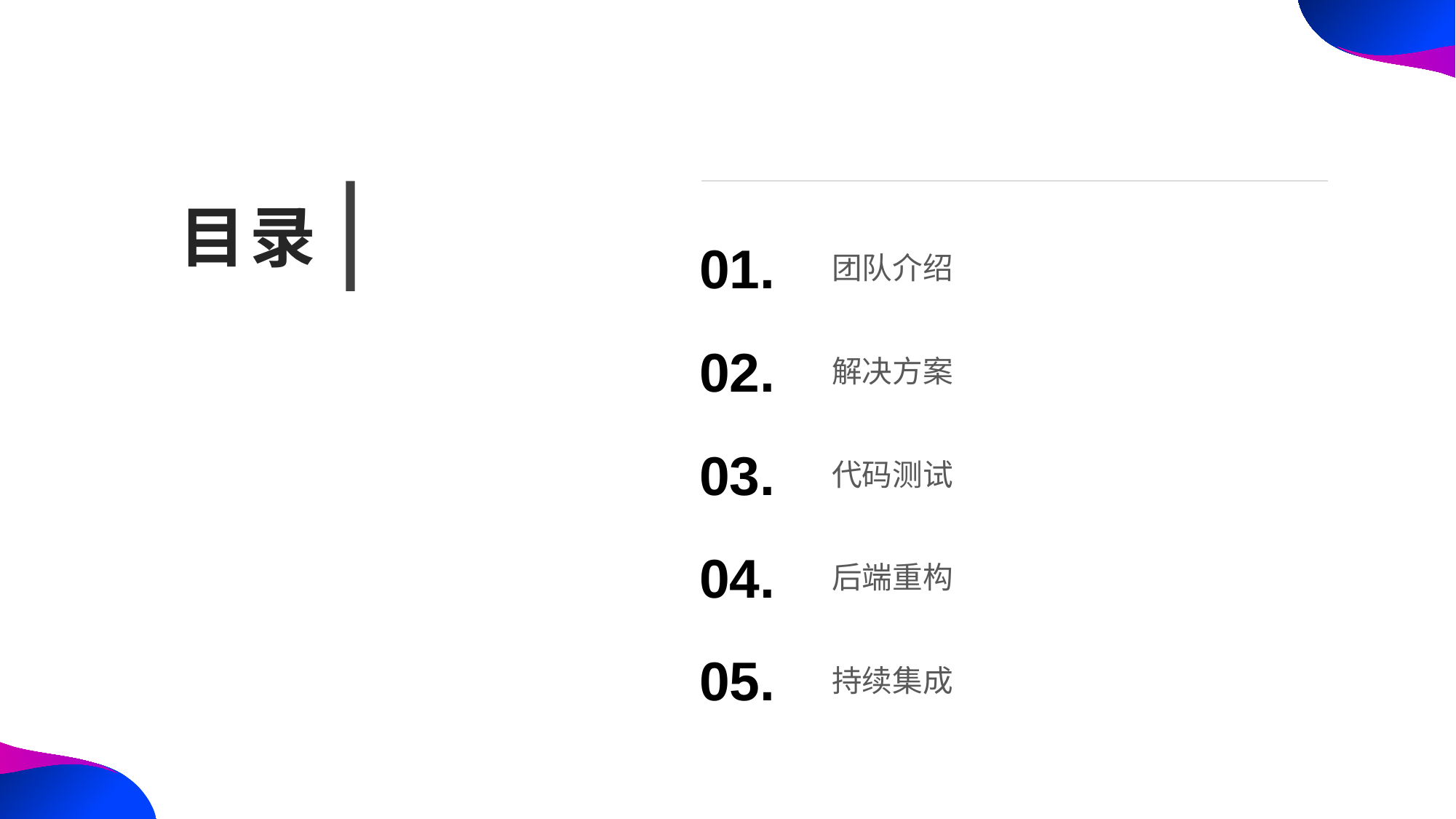

目录
01.
团队介绍
02.
解决方案
03.
代码测试
04.
后端重构
05.
持续集成